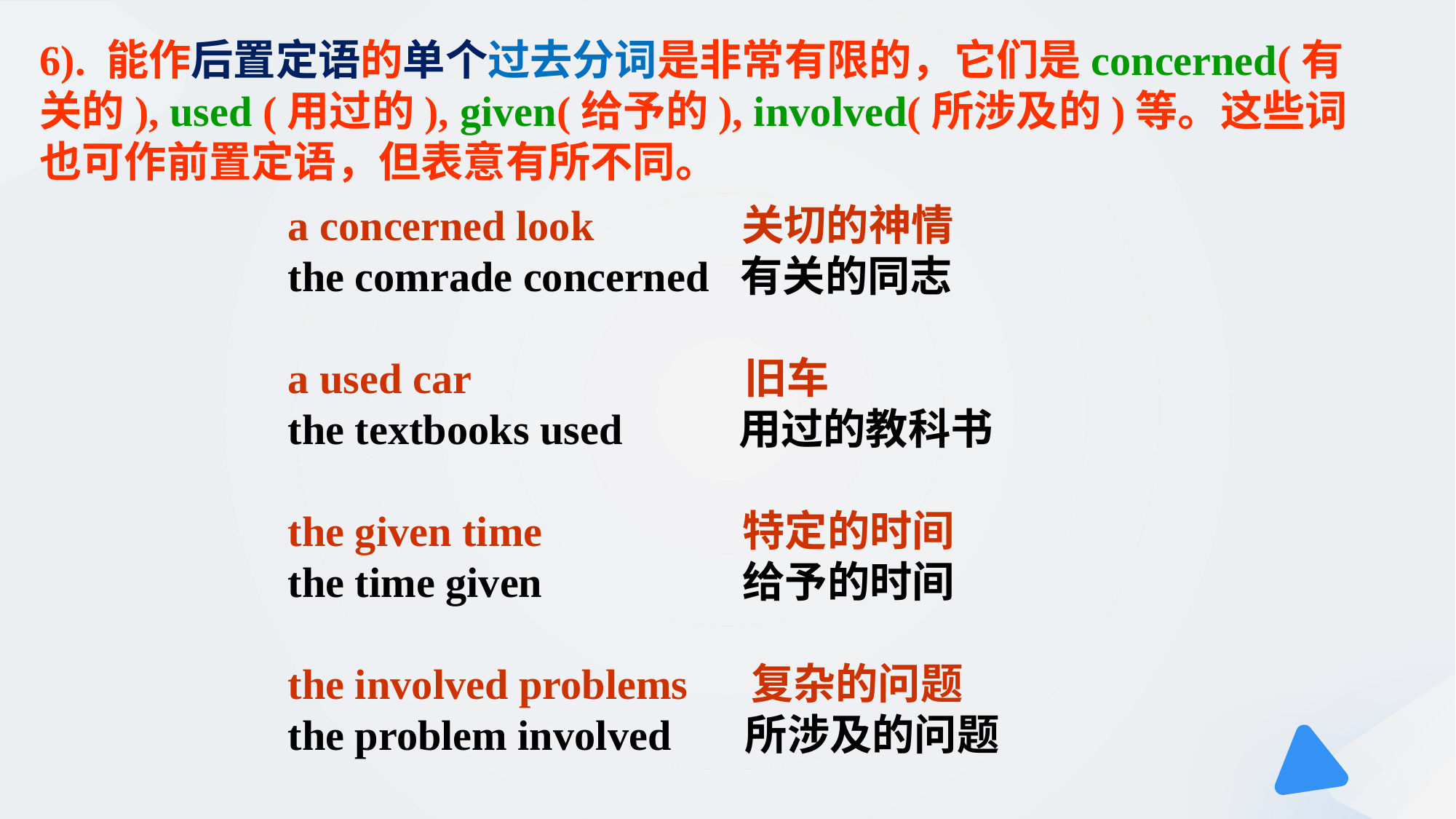

6). 能作后置定语的单个过去分词是非常有限的，它们是concerned(有关的), used (用过的), given(给予的), involved(所涉及的)等。这些词也可作前置定语，但表意有所不同。
a concerned look             关切的神情
the comrade concerned  有关的同志

a used car                         旧车
the textbooks used          用过的教科书

the given time                  特定的时间
the time given                  给予的时间

the involved problems     复杂的问题
the problem involved      所涉及的问题